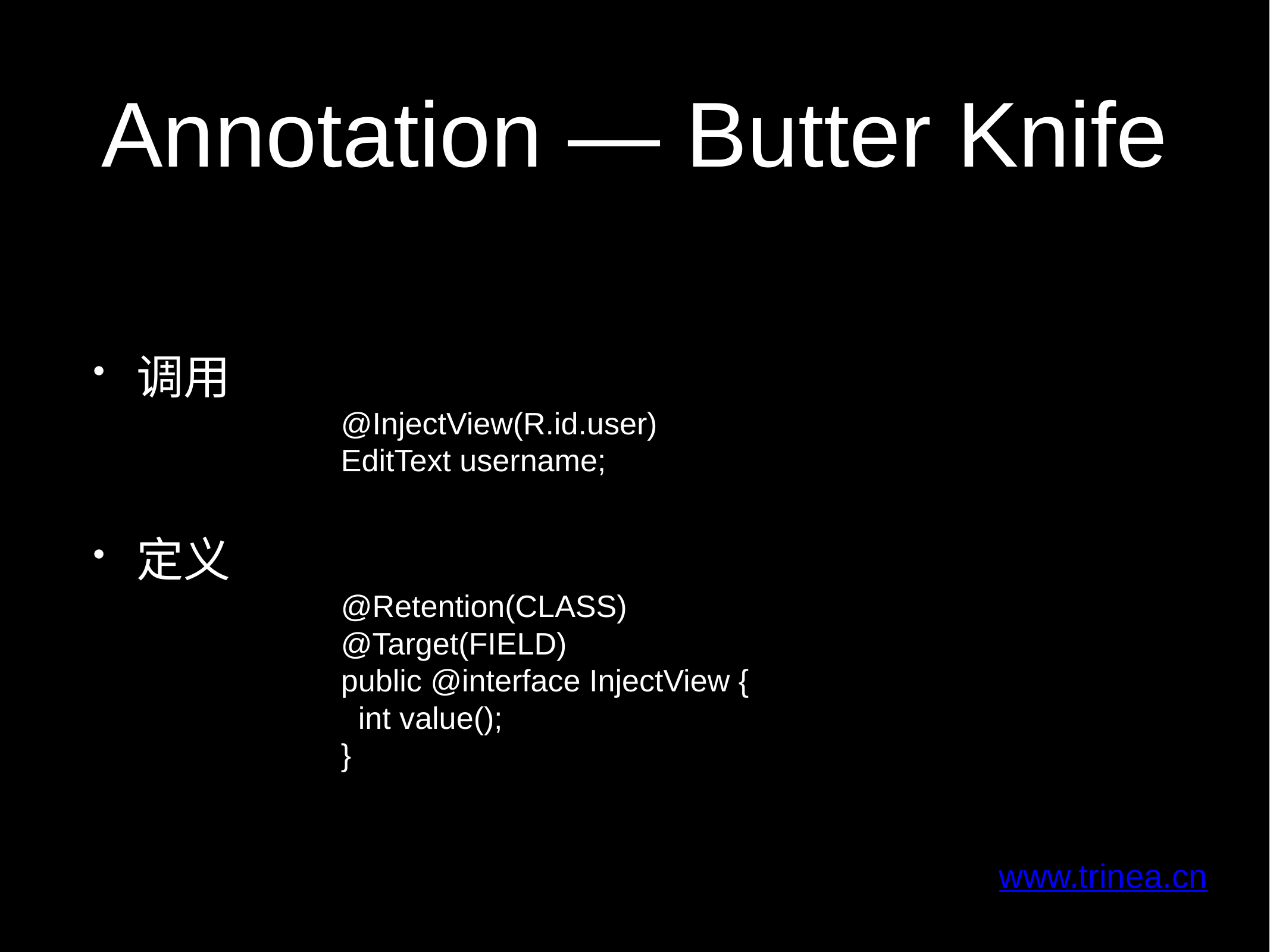

# Annotation — Butter Knife
调用
@InjectView(R.id.user)
EditText username;
定义
@Retention(CLASS)
@Target(FIELD)
public @interface InjectView {
  int value();
}